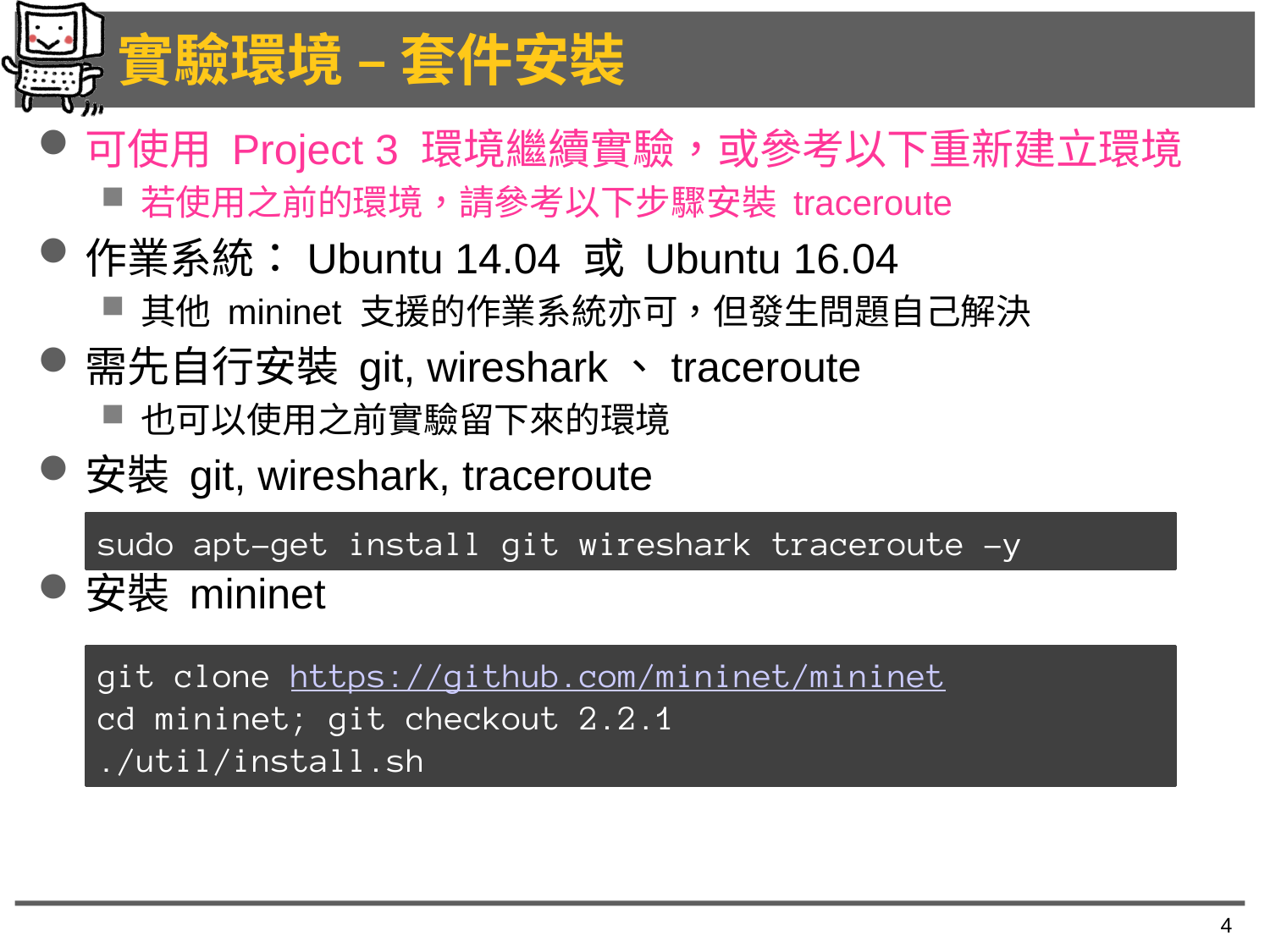

# 實驗環境 – 套件安裝
可使用 Project 3 環境繼續實驗，或參考以下重新建立環境
若使用之前的環境，請參考以下步驟安裝 traceroute
作業系統：Ubuntu 14.04 或 Ubuntu 16.04
其他 mininet 支援的作業系統亦可，但發生問題自己解決
需先自行安裝 git, wireshark、traceroute
也可以使用之前實驗留下來的環境
安裝 git, wireshark, traceroute

安裝 mininet
sudo apt-get install git wireshark traceroute -y
git clone https://github.com/mininet/mininet
cd mininet; git checkout 2.2.1
./util/install.sh
4